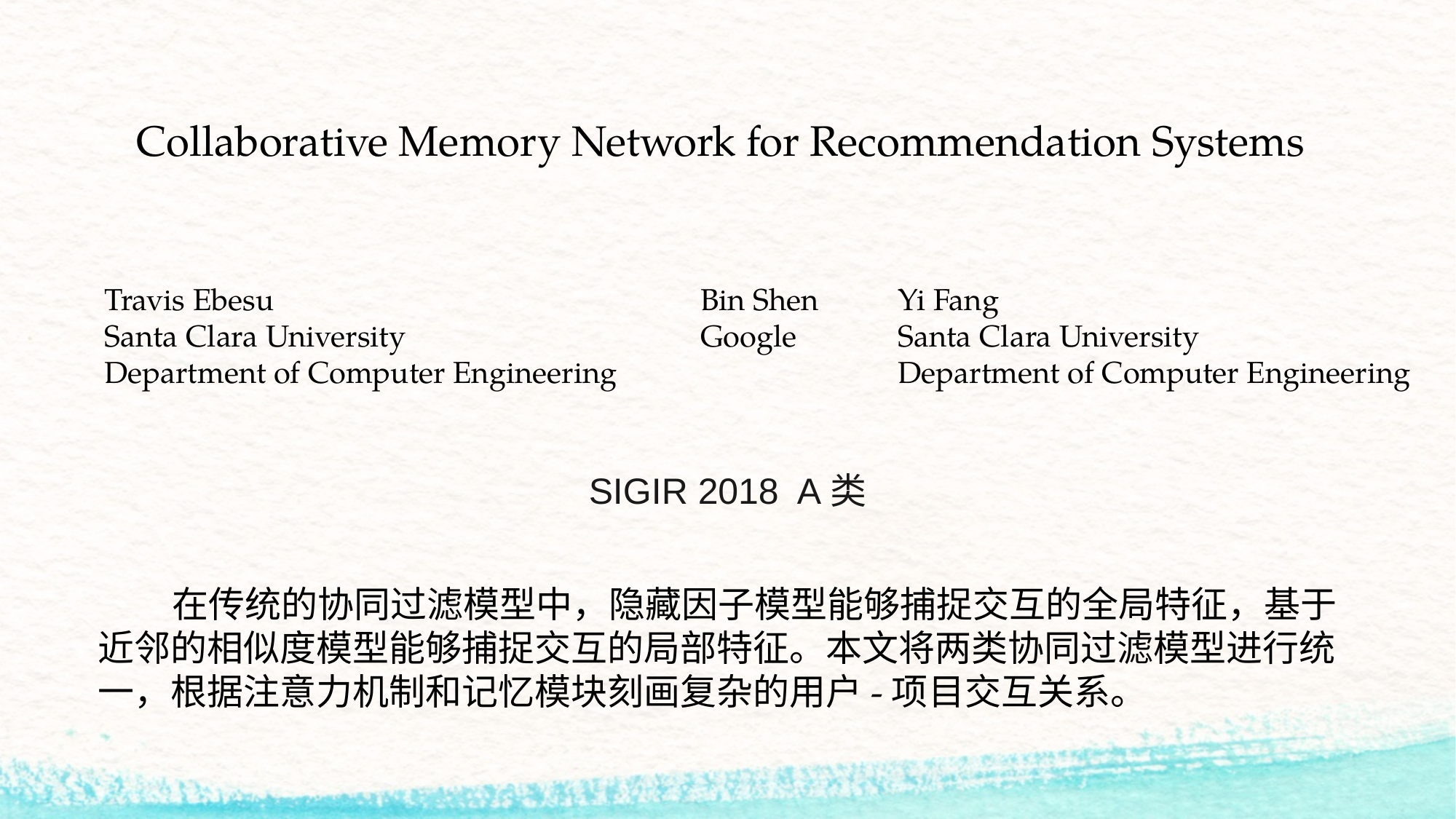

Collaborative Memory Network for Recommendation Systems
Travis Ebesu
Santa Clara University
Department of Computer Engineering
Bin Shen
Google
Yi Fang
Santa Clara University
Department of Computer Engineering
SIGIR 2018  A类
        在传统的协同过滤模型中，隐藏因子模型能够捕捉交互的全局特征，基于近邻的相似度模型能够捕捉交互的局部特征。本文将两类协同过滤模型进行统一，根据注意力机制和记忆模块刻画复杂的用户-项目交互关系。